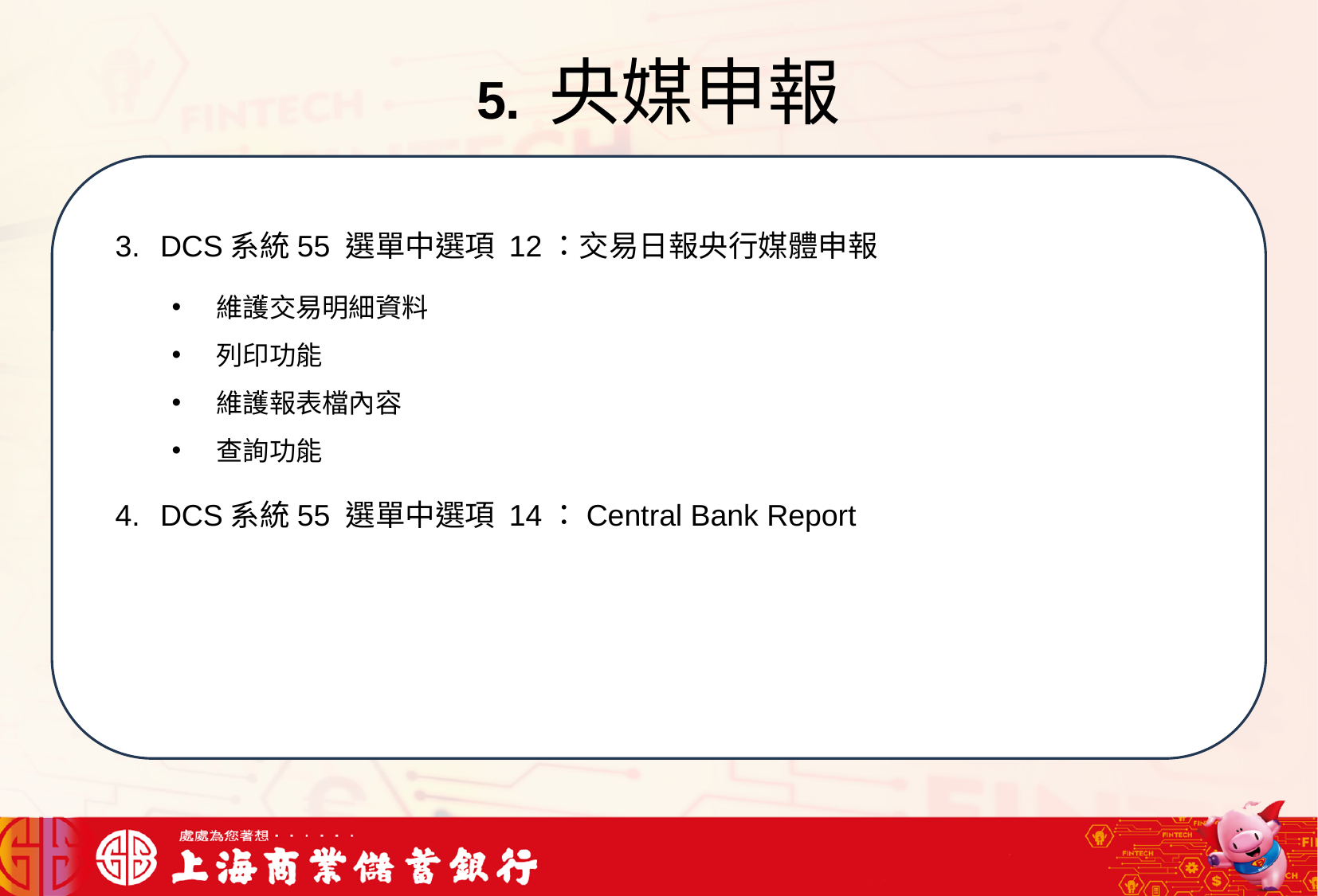

# 5. 央媒申報
我們可以將信用卡相關資料存在一個檔案中，將這些檔案中的文字進行詞向量的轉換，把文字轉成數字向量存在向量資料庫中，透過檢索器在向量資料庫搜尋與用戶問題最接近的資訊，透過生成器，生成最合適的答案回覆用戶
DCS系統55 選單中選項 12：交易日報央行媒體申報

DCS系統55 選單中選項 14：Central Bank Report

維護交易明細資料
列印功能
維護報表檔內容
查詢功能